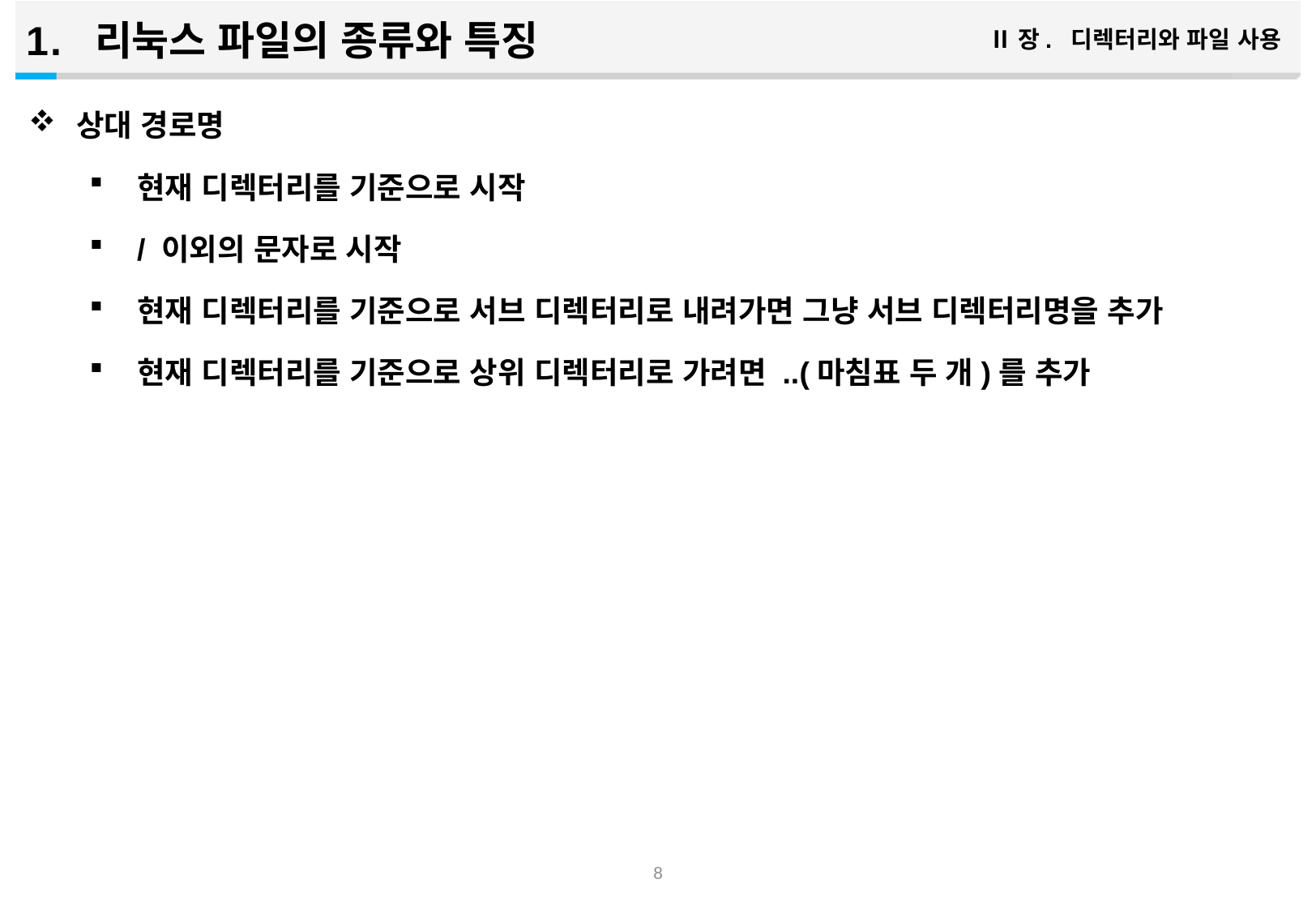

리눅스 파일의 종류와 특징
Ⅱ장.  디렉터리와 파일 사용
상대 경로명
현재 디렉터리를 기준으로 시작
/ 이외의 문자로 시작
현재 디렉터리를 기준으로 서브 디렉터리로 내려가면 그냥 서브 디렉터리명을 추가
현재 디렉터리를 기준으로 상위 디렉터리로 가려면 ..(마침표 두 개)를 추가
8